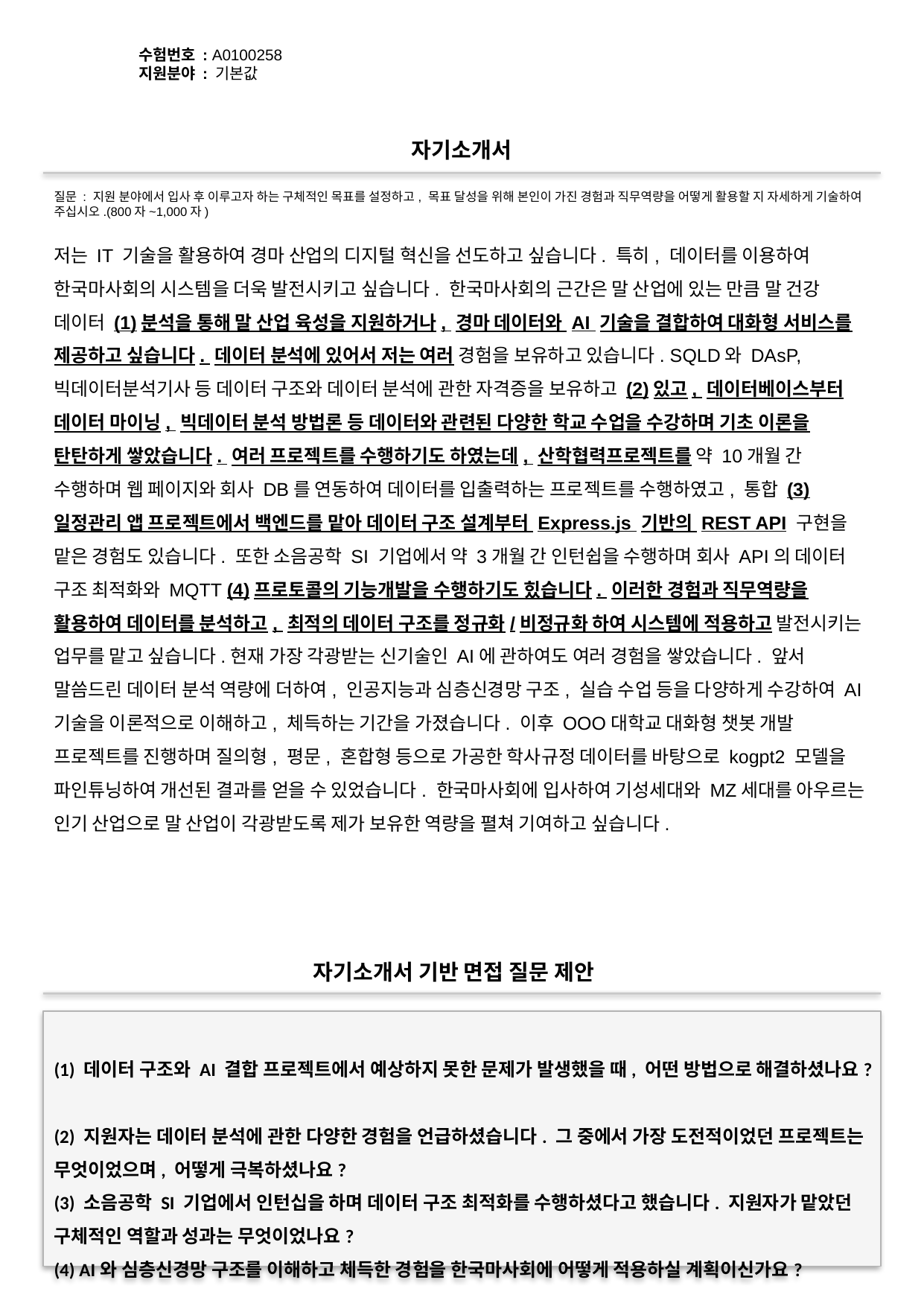

수험번호 : A0100258
지원분야 : 기본값
#

자기소개서

질문 : 지원 분야에서 입사 후 이루고자 하는 구체적인 목표를 설정하고, 목표 달성을 위해 본인이 가진 경험과 직무역량을 어떻게 활용할 지 자세하게 기술하여 주십시오.(800자~1,000자)

저는 IT 기술을 활용하여 경마 산업의 디지털 혁신을 선도하고 싶습니다. 특히, 데이터를 이용하여 한국마사회의 시스템을 더욱 발전시키고 싶습니다. 한국마사회의 근간은 말 산업에 있는 만큼 말 건강 데이터 (1)분석을 통해 말 산업 육성을 지원하거나, 경마 데이터와 AI 기술을 결합하여 대화형 서비스를 제공하고 싶습니다. 데이터 분석에 있어서 저는 여러 경험을 보유하고 있습니다. SQLD와 DAsP, 빅데이터분석기사 등 데이터 구조와 데이터 분석에 관한 자격증을 보유하고 (2)있고, 데이터베이스부터 데이터 마이닝, 빅데이터 분석 방법론 등 데이터와 관련된 다양한 학교 수업을 수강하며 기초 이론을 탄탄하게 쌓았습니다. 여러 프로젝트를 수행하기도 하였는데, 산학협력프로젝트를 약 10개월 간 수행하며 웹 페이지와 회사 DB를 연동하여 데이터를 입출력하는 프로젝트를 수행하였고, 통합 (3)일정관리 앱 프로젝트에서 백엔드를 맡아 데이터 구조 설계부터 Express.js 기반의 REST API 구현을 맡은 경험도 있습니다. 또한 소음공학 SI 기업에서 약 3개월 간 인턴쉽을 수행하며 회사 API의 데이터 구조 최적화와 MQTT (4)프로토콜의 기능개발을 수행하기도 힜습니다. 이러한 경험과 직무역량을 활용하여 데이터를 분석하고, 최적의 데이터 구조를 정규화/비정규화 하여 시스템에 적용하고 발전시키는 업무를 맡고 싶습니다.현재 가장 각광받는 신기술인 AI에 관하여도 여러 경험을 쌓았습니다. 앞서 말씀드린 데이터 분석 역량에 더하여, 인공지능과 심층신경망 구조, 실습 수업 등을 다양하게 수강하여 AI 기술을 이론적으로 이해하고, 체득하는 기간을 가졌습니다. 이후 OOO대학교 대화형 챗봇 개발 프로젝트를 진행하며 질의형, 평문, 혼합형 등으로 가공한 학사규정 데이터를 바탕으로 kogpt2 모델을 파인튜닝하여 개선된 결과를 얻을 수 있었습니다. 한국마사회에 입사하여 기성세대와 MZ세대를 아우르는 인기 산업으로 말 산업이 각광받도록 제가 보유한 역량을 펼쳐 기여하고 싶습니다.

자기소개서 기반 면접 질문 제안

(1) 데이터 구조와 AI 결합 프로젝트에서 예상하지 못한 문제가 발생했을 때, 어떤 방법으로 해결하셨나요?
(2) 지원자는 데이터 분석에 관한 다양한 경험을 언급하셨습니다. 그 중에서 가장 도전적이었던 프로젝트는 무엇이었으며, 어떻게 극복하셨나요?
(3) 소음공학 SI 기업에서 인턴십을 하며 데이터 구조 최적화를 수행하셨다고 했습니다. 지원자가 맡았던 구체적인 역할과 성과는 무엇이었나요?
(4) AI와 심층신경망 구조를 이해하고 체득한 경험을 한국마사회에 어떻게 적용하실 계획이신가요?